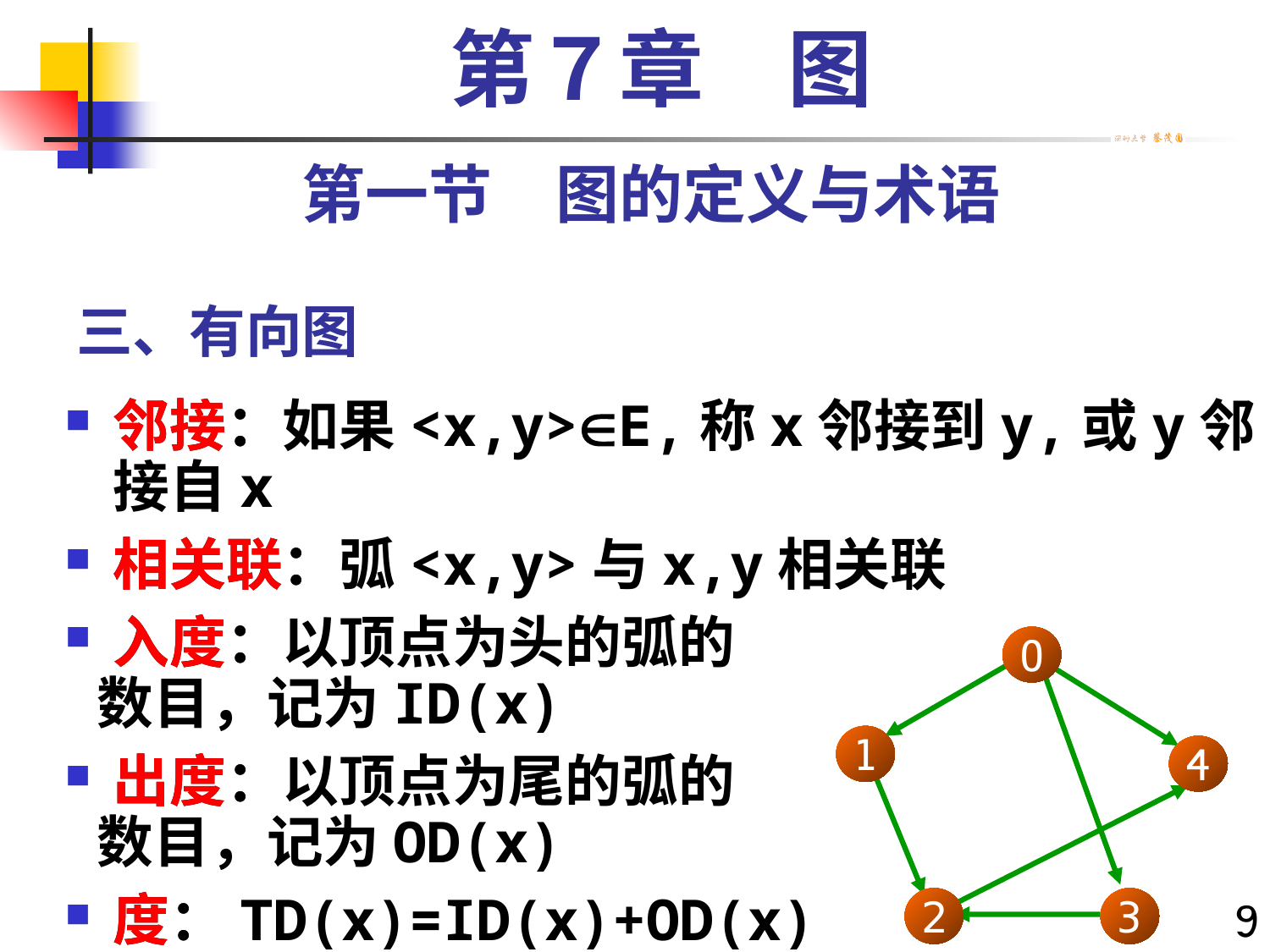

第７章　图
第一节　图的定义与术语
# 三、有向图
邻接：如果<x,y>∈E,称x邻接到y,或y邻接自x
相关联：弧<x,y>与x,y相关联
入度：以顶点为头的弧的
  数目，记为ID(x)
出度：以顶点为尾的弧的
  数目，记为OD(x)
度：TD(x)=ID(x)+OD(x)
邻接：如果<x,y>∈E,称x邻接到y,或y邻接自x
相关联：弧<x,y>与x,y相关联
入度：以顶点为头的弧的
  数目，记为ID(x)
出度：以顶点为尾的弧的
  数目，记为OD(x)
度：TD(x)=ID(x)+OD(x)
0

1
4

2
3

9